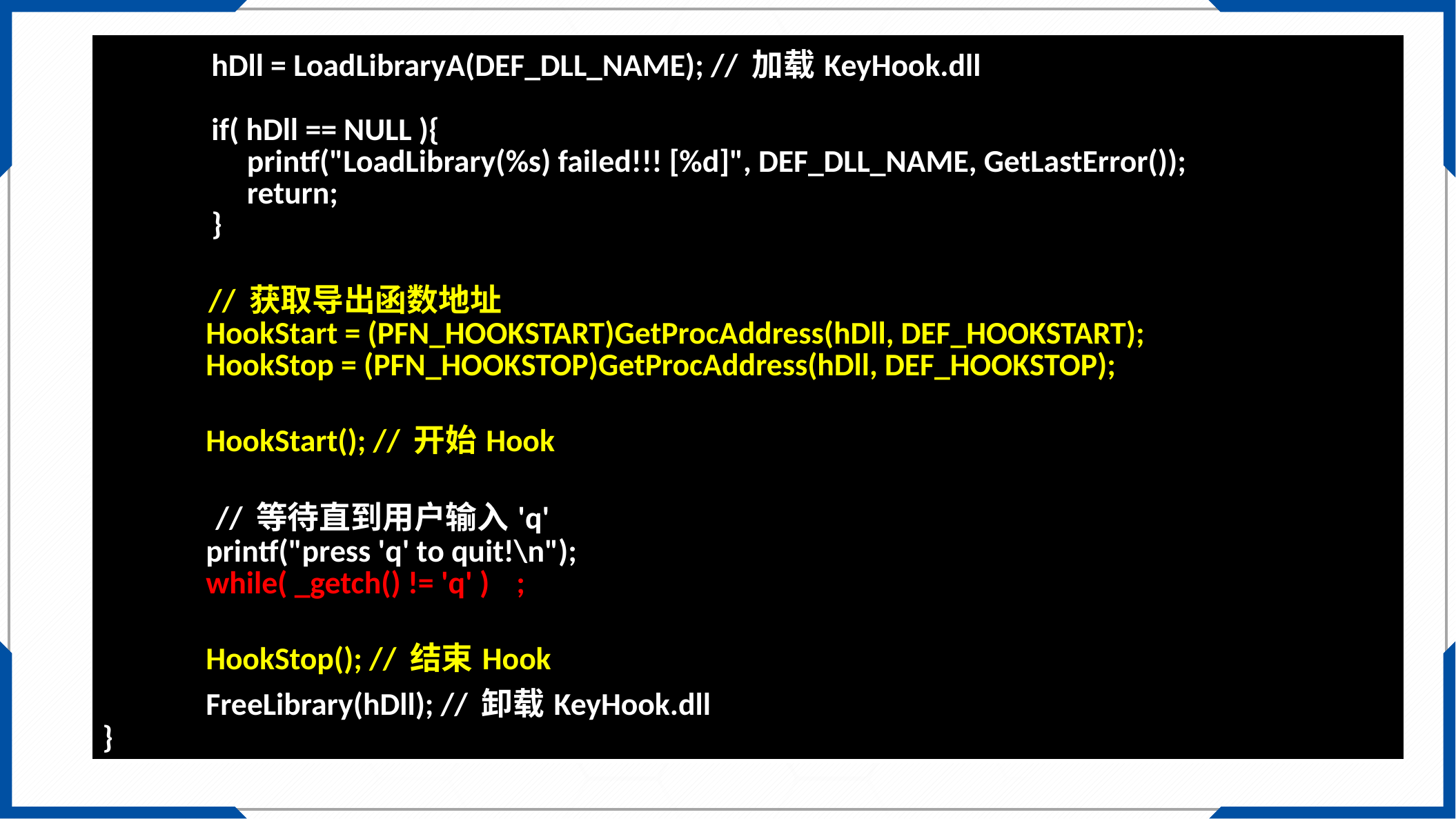

| hDll = LoadLibraryA(DEF\_DLL\_NAME); // 加载KeyHook.dll if( hDll == NULL ){ printf("LoadLibrary(%s) failed!!! [%d]", DEF\_DLL\_NAME, GetLastError()); return; } // 获取导出函数地址 HookStart = (PFN\_HOOKSTART)GetProcAddress(hDll, DEF\_HOOKSTART); HookStop = (PFN\_HOOKSTOP)GetProcAddress(hDll, DEF\_HOOKSTOP); HookStart(); // 开始Hook // 等待直到用户输入'q' printf("press 'q' to quit!\n"); while( \_getch() != 'q' ) ; HookStop(); // 结束Hook FreeLibrary(hDll); // 卸载KeyHook.dll } |
| --- |